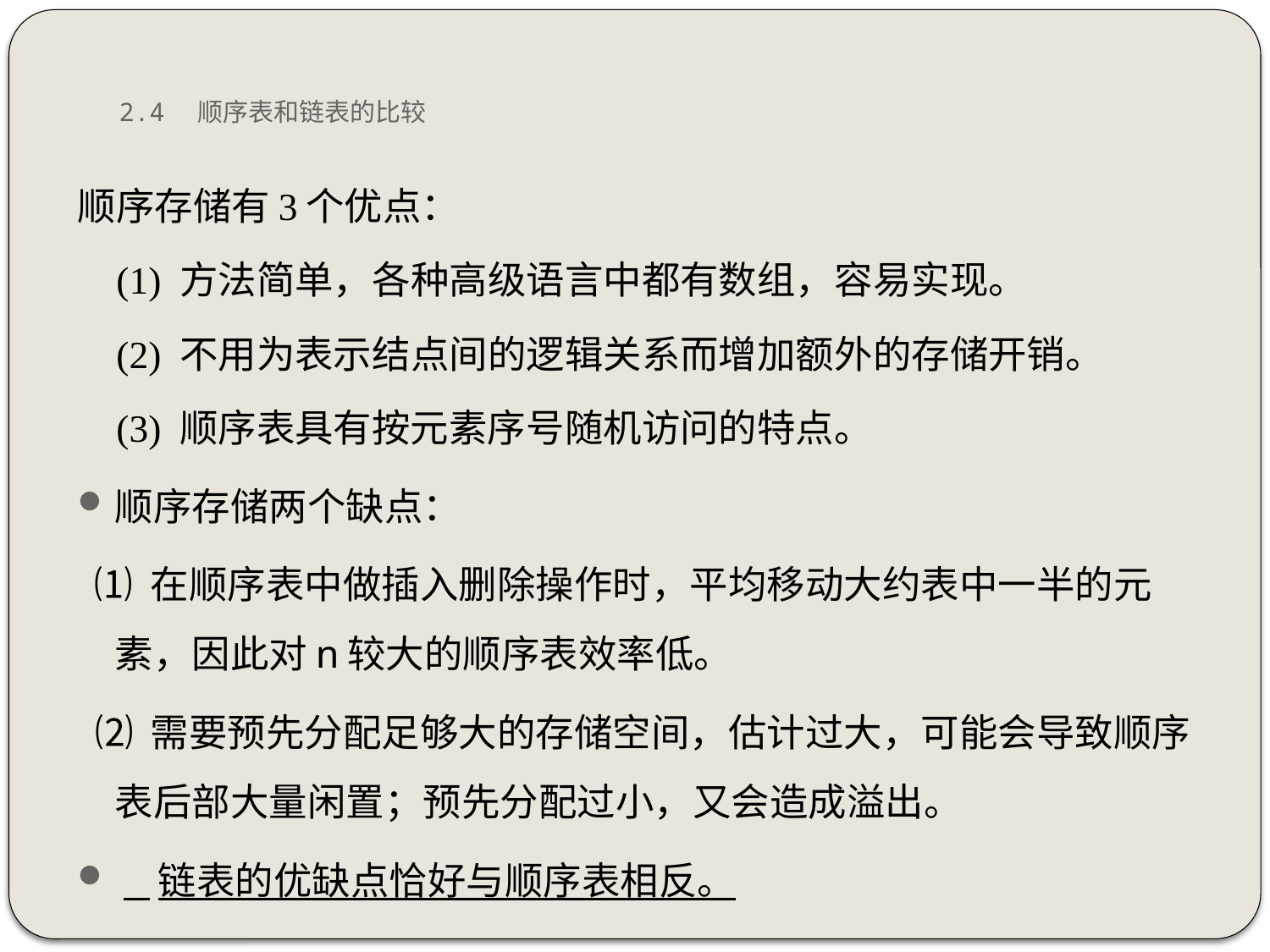

# 2.4  顺序表和链表的比较
顺序存储有3个优点：
    (1) 方法简单，各种高级语言中都有数组，容易实现。
    (2) 不用为表示结点间的逻辑关系而增加额外的存储开销。
    (3) 顺序表具有按元素序号随机访问的特点。
顺序存储两个缺点：
  ⑴ 在顺序表中做插入删除操作时，平均移动大约表中一半的元素，因此对n较大的顺序表效率低。
  ⑵ 需要预先分配足够大的存储空间，估计过大，可能会导致顺序表后部大量闲置；预先分配过小，又会造成溢出。
    链表的优缺点恰好与顺序表相反。